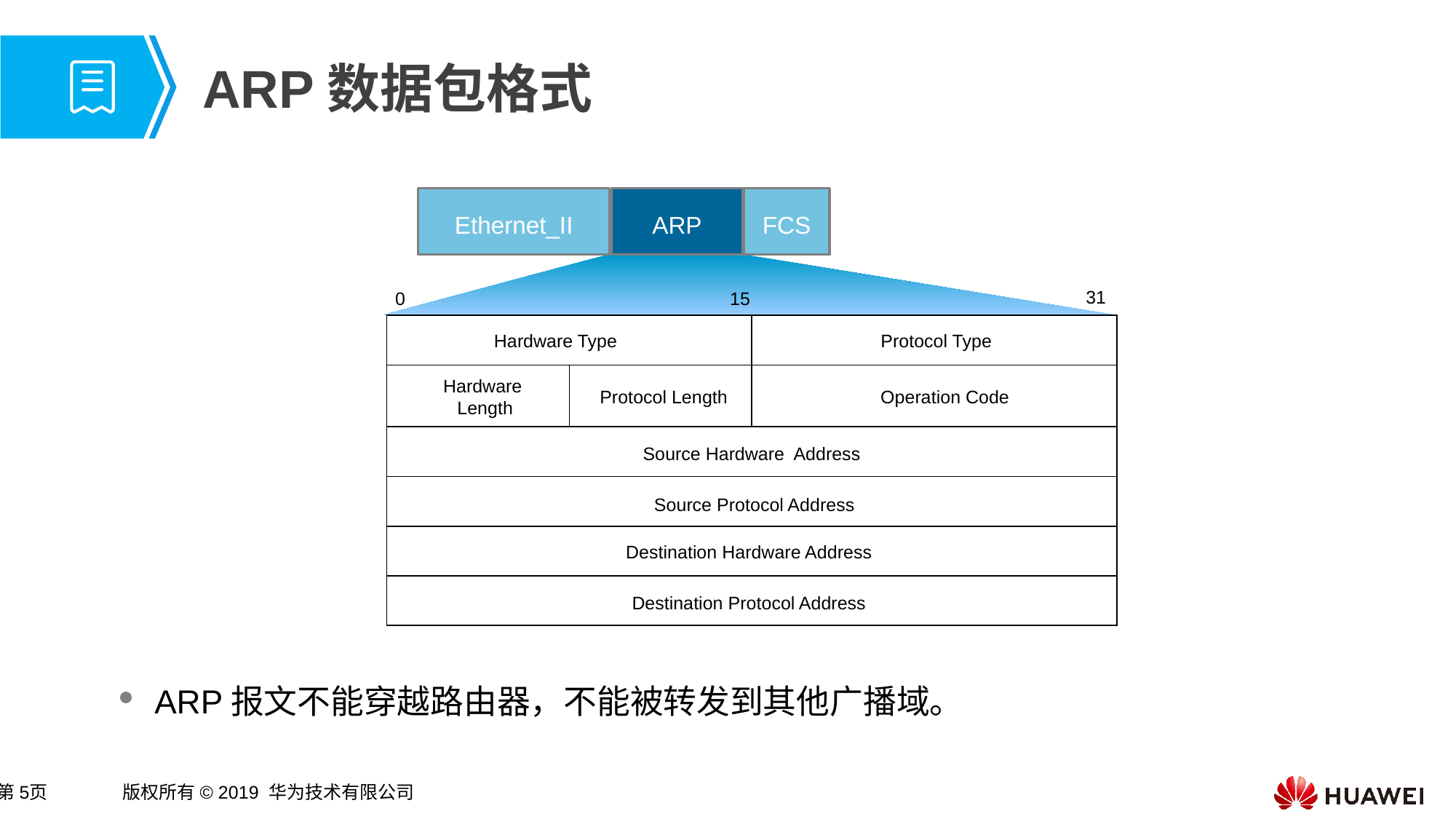

# ARP数据包格式

ARP报文不能穿越路由器，不能被转发到其他广播域。

Ethernet_II
ARP
FCS

31
0
15
|  |  |  |
| --- | --- | --- |
|  |  |  |
|  |  |  |
|  |  |  |
|  |  |  |
|  |  |  |
Hardware Type
Protocol Type
Hardware
 Length
Protocol Length
Operation Code
Source Hardware  Address
 Source Protocol Address
Destination Hardware Address
Destination Protocol Address